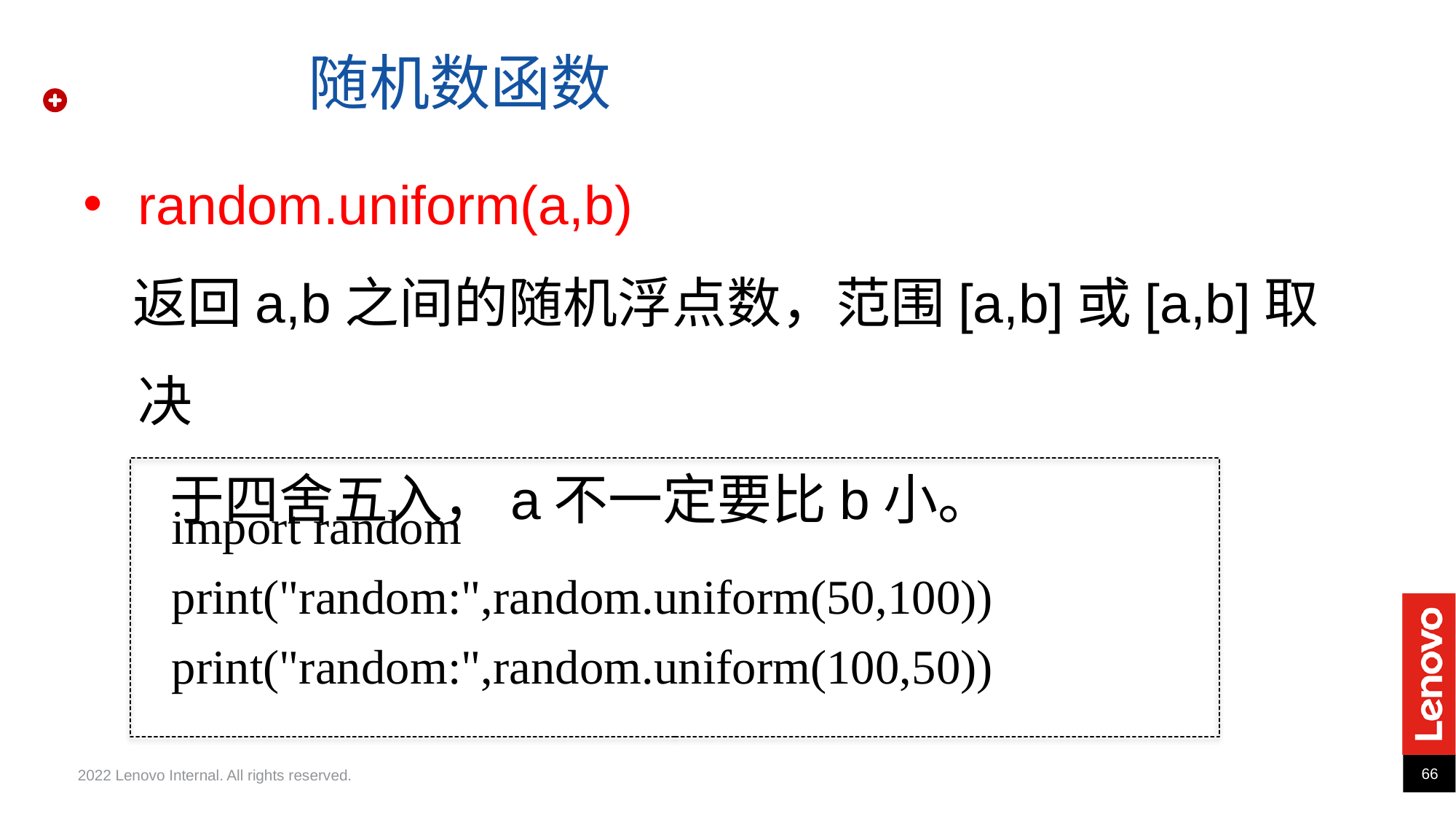

随机数函数
random.uniform(a,b)
   返回a,b之间的随机浮点数，范围[a,b]或[a,b]取决
      于四舍五入，a不一定要比b小。

import random
print("random:",random.uniform(50,100))
print("random:",random.uniform(100,50))